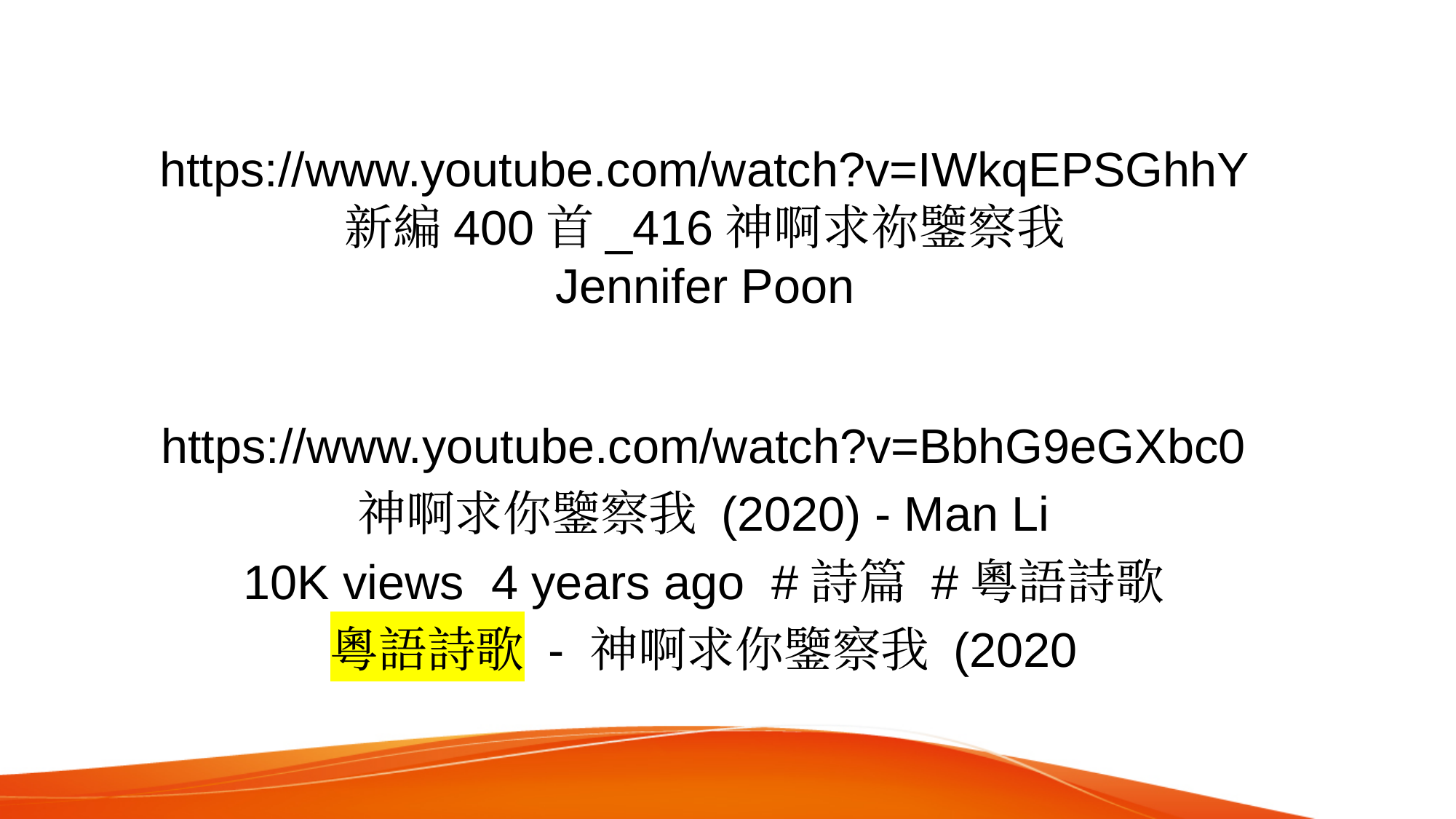

#
https://www.youtube.com/watch?v=IWkqEPSGhhY
新編400首_416神啊求祢鑒察我
Jennifer Poon

https://www.youtube.com/watch?v=BbhG9eGXbc0
神啊求你鑒察我 (2020) - Man Li
10K views  4 years ago  #詩篇 #粵語詩歌
粵語詩歌 - 神啊求你鑒察我 (2020